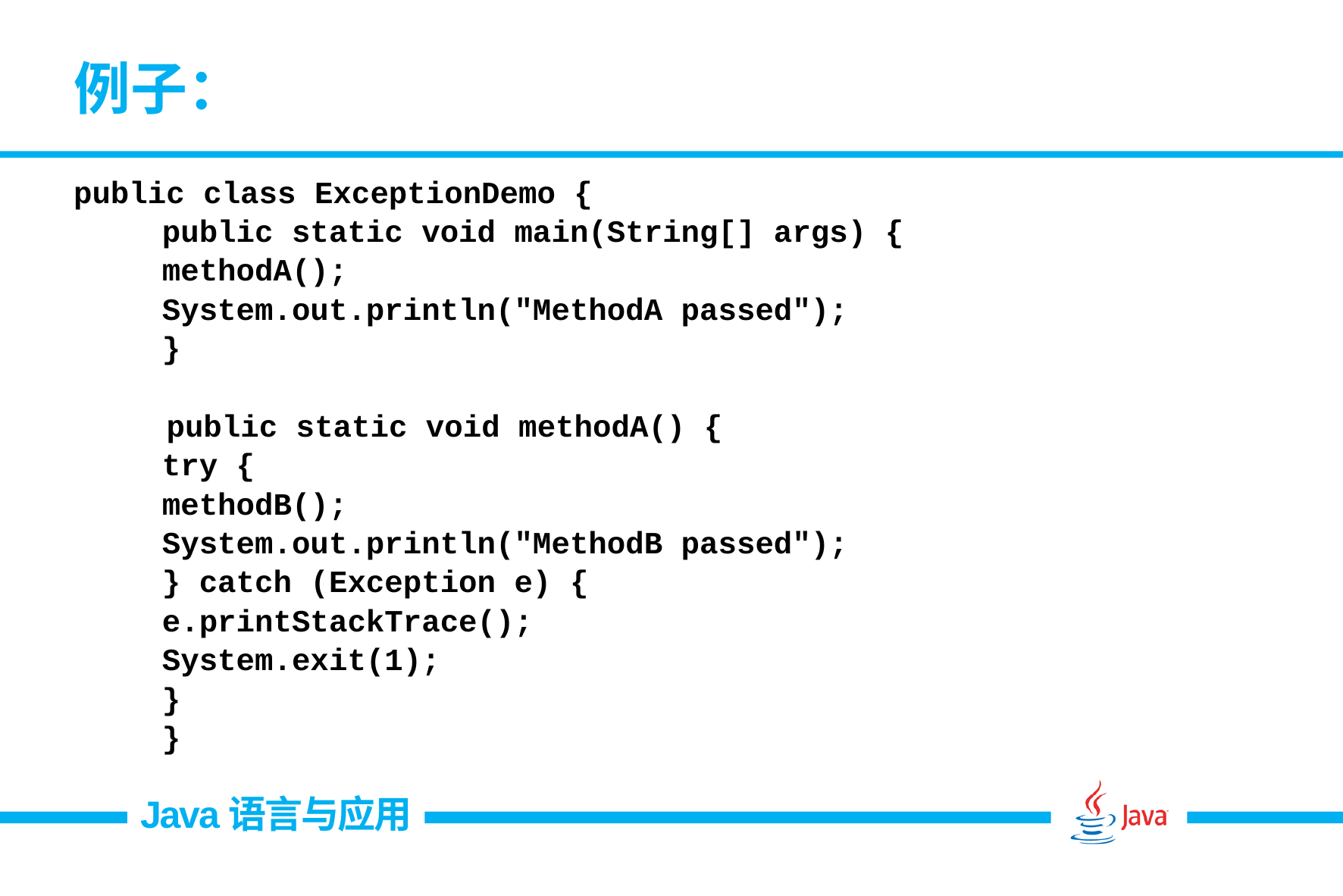

# 例子：
public class ExceptionDemo {
	public static void main(String[] args) {
		methodA();
		System.out.println("MethodA passed");
	}

     public static void methodA() {
		try {
			methodB();
			System.out.println("MethodB passed");
		} catch (Exception e) {
			e.printStackTrace();
			System.exit(1);
		}
	}

51